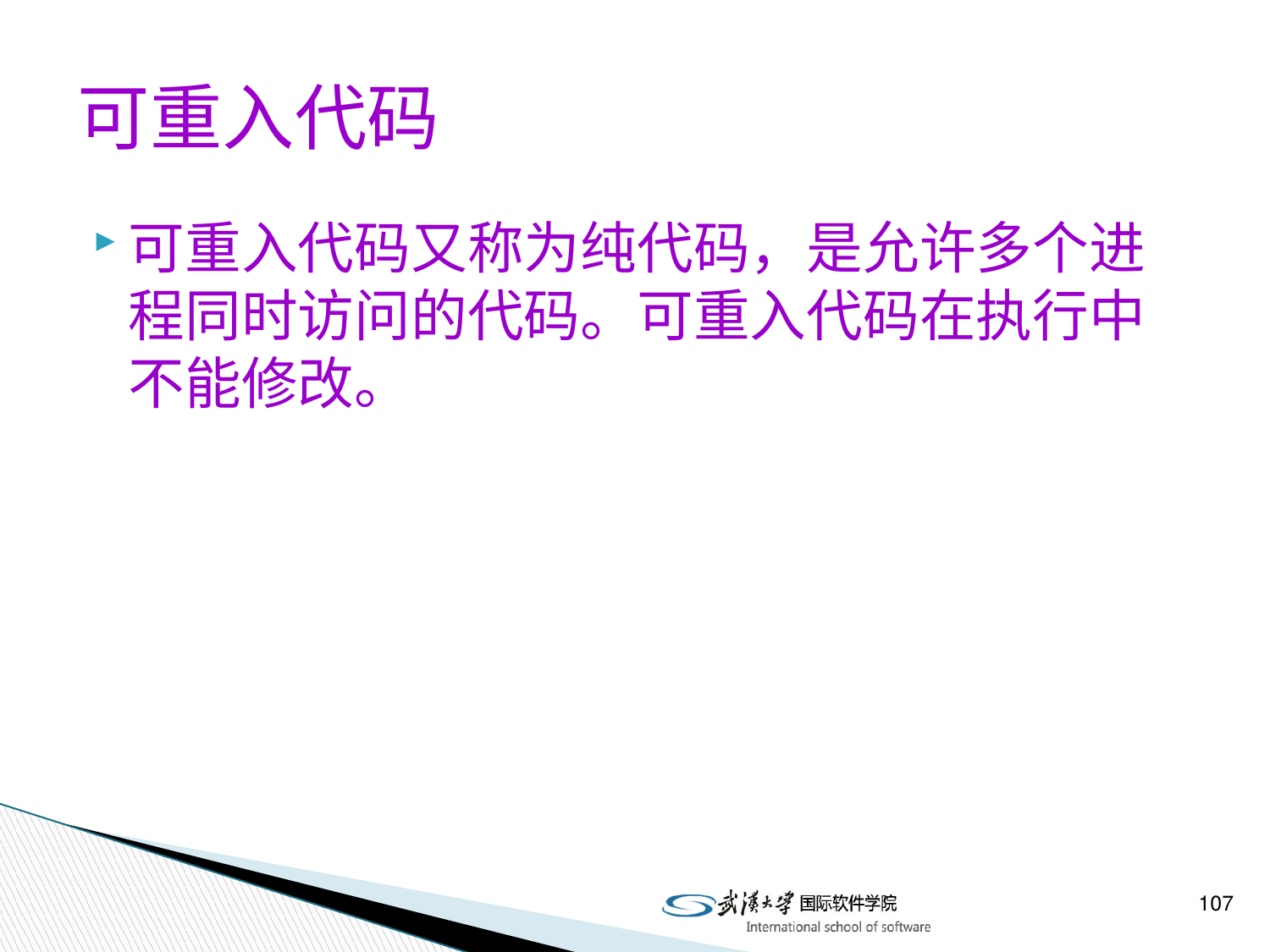

# 可重入代码
可重入代码又称为纯代码，是允许多个进程同时访问的代码。可重入代码在执行中不能修改。